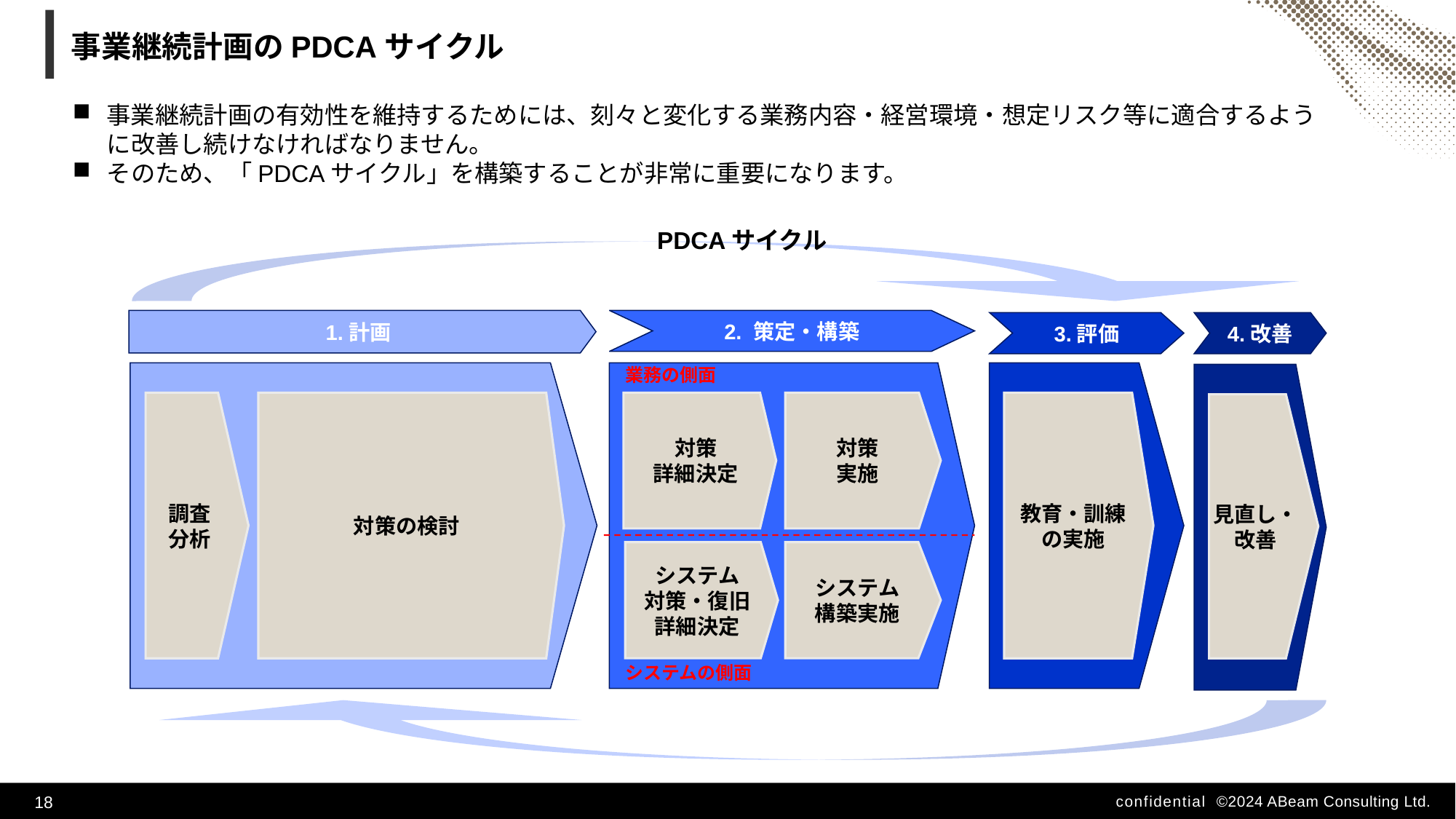

# 事業継続計画のPDCAサイクル
事業継続計画の有効性を維持するためには、刻々と変化する業務内容・経営環境・想定リスク等に適合するように改善し続けなければなりません。
そのため、「PDCAサイクル」を構築することが非常に重要になります。
PDCAサイクル

1.計画
2. 策定・構築
3.評価
4.改善
業務の側面

対策
詳細決定
対策
実施
調査
分析
対策の検討
教育・訓練の実施
見直し・
改善

システム
対策・復旧
詳細決定
システム
構築実施
システムの側面